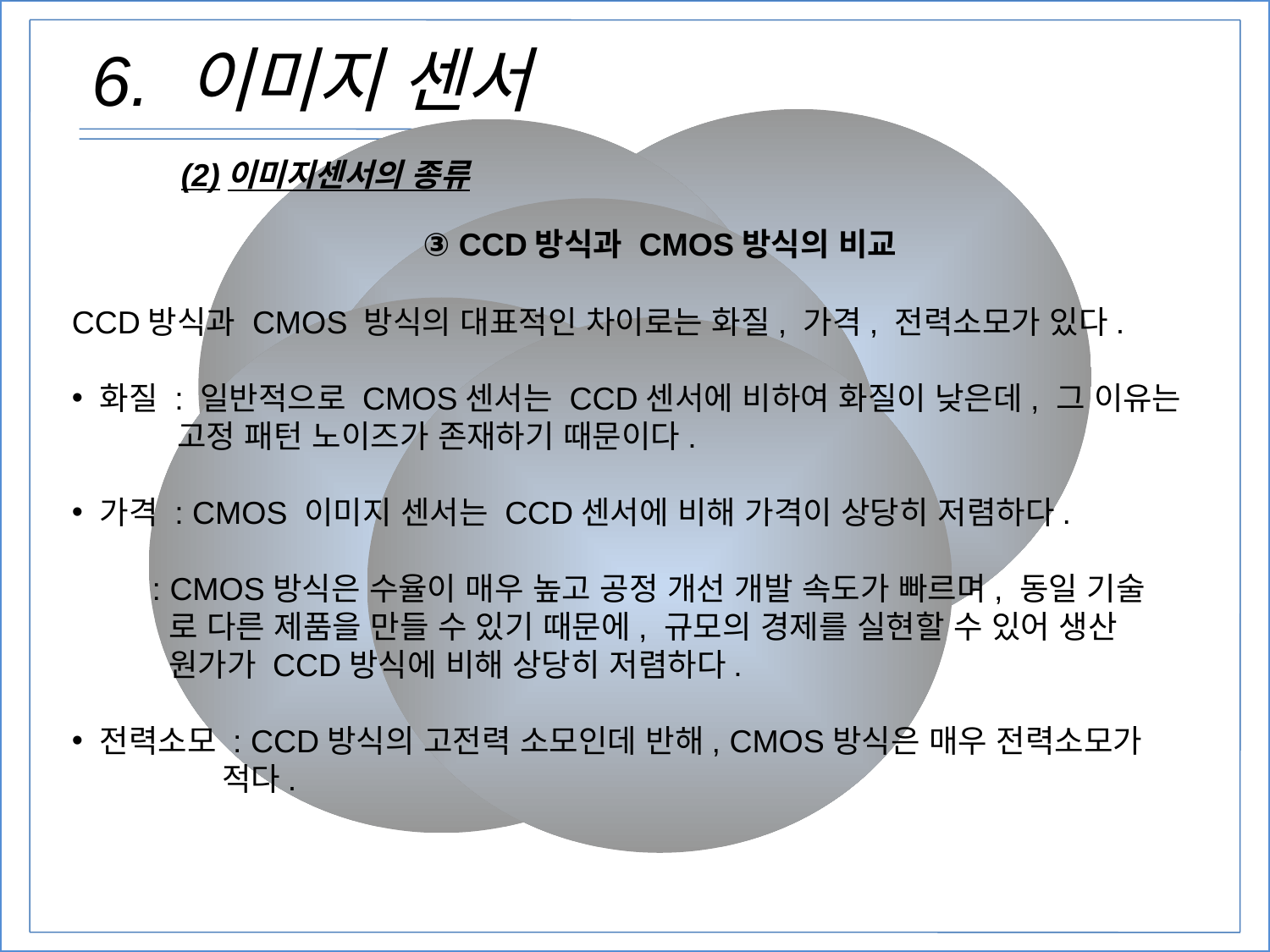

6. 이미지 센서
# \

(2)이미지센서의 종류

③ CCD방식과 CMOS방식의 비교

CCD방식과 CMOS 방식의 대표적인 차이로는 화질, 가격, 전력소모가 있다.

 화질 : 일반적으로 CMOS센서는 CCD센서에 비하여 화질이 낮은데, 그 이유는
           고정 패턴 노이즈가 존재하기 때문이다.

 가격 : CMOS 이미지 센서는 CCD센서에 비해 가격이 상당히 저렴하다.

         : CMOS방식은 수율이 매우 높고 공정 개선 개발 속도가 빠르며, 동일 기술
          로 다른 제품을 만들 수 있기 때문에, 규모의 경제를 실현할 수 있어 생산
          원가가 CCD방식에 비해 상당히 저렴하다.

 전력소모 : CCD방식의 고전력 소모인데 반해, CMOS방식은 매우 전력소모가
                적다.

24